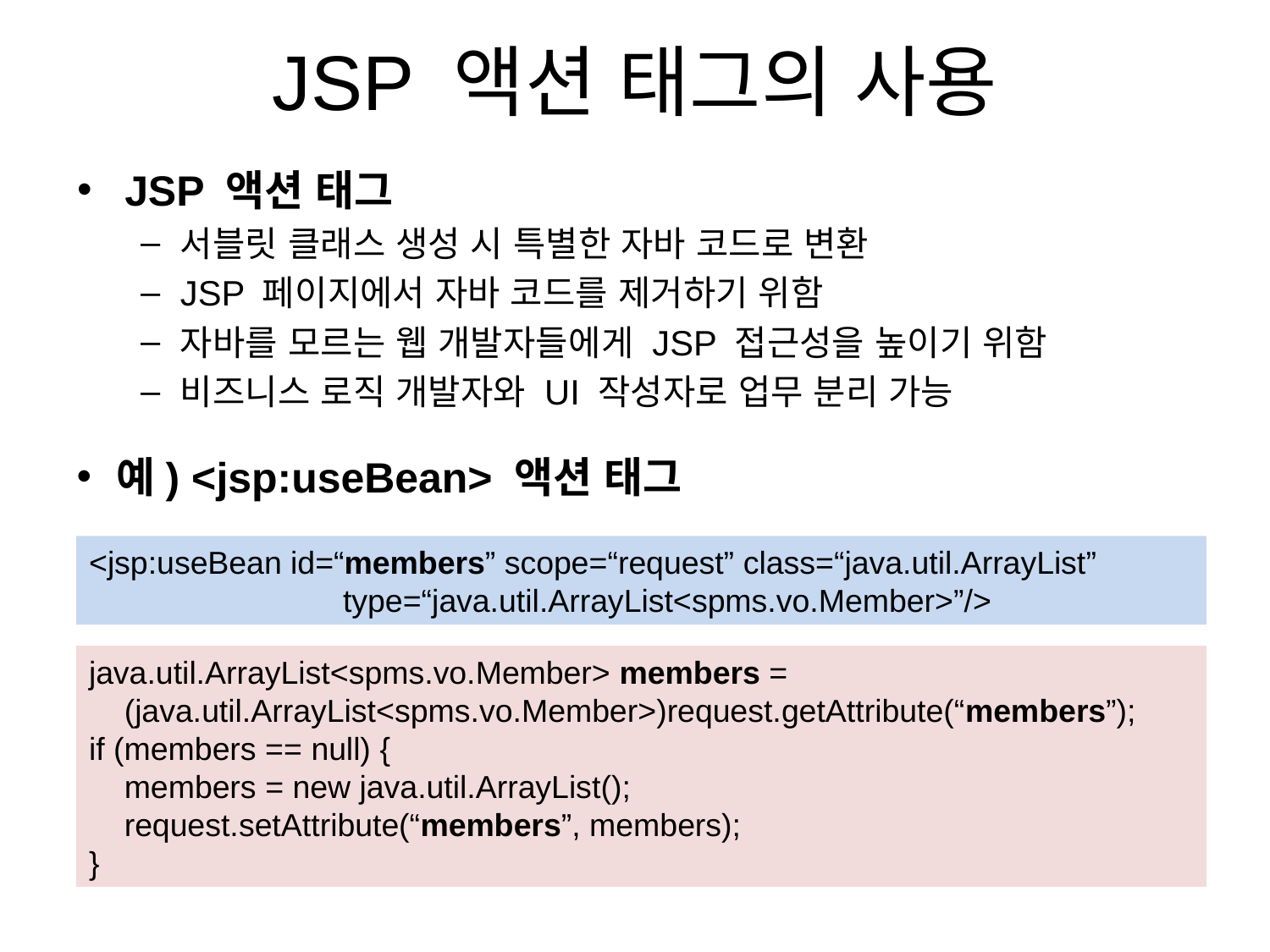

# JSP 액션 태그의 사용
JSP 액션 태그
서블릿 클래스 생성 시 특별한 자바 코드로 변환
JSP 페이지에서 자바 코드를 제거하기 위함
자바를 모르는 웹 개발자들에게 JSP 접근성을 높이기 위함
비즈니스 로직 개발자와 UI 작성자로 업무 분리 가능
예) <jsp:useBean> 액션 태그
<jsp:useBean id=“members” scope=“request” class=“java.util.ArrayList”
		type=“java.util.ArrayList<spms.vo.Member>”/>
java.util.ArrayList<spms.vo.Member> members =
    (java.util.ArrayList<spms.vo.Member>)request.getAttribute(“members”);
if (members == null) {
    members = new java.util.ArrayList();
    request.setAttribute(“members”, members);
}